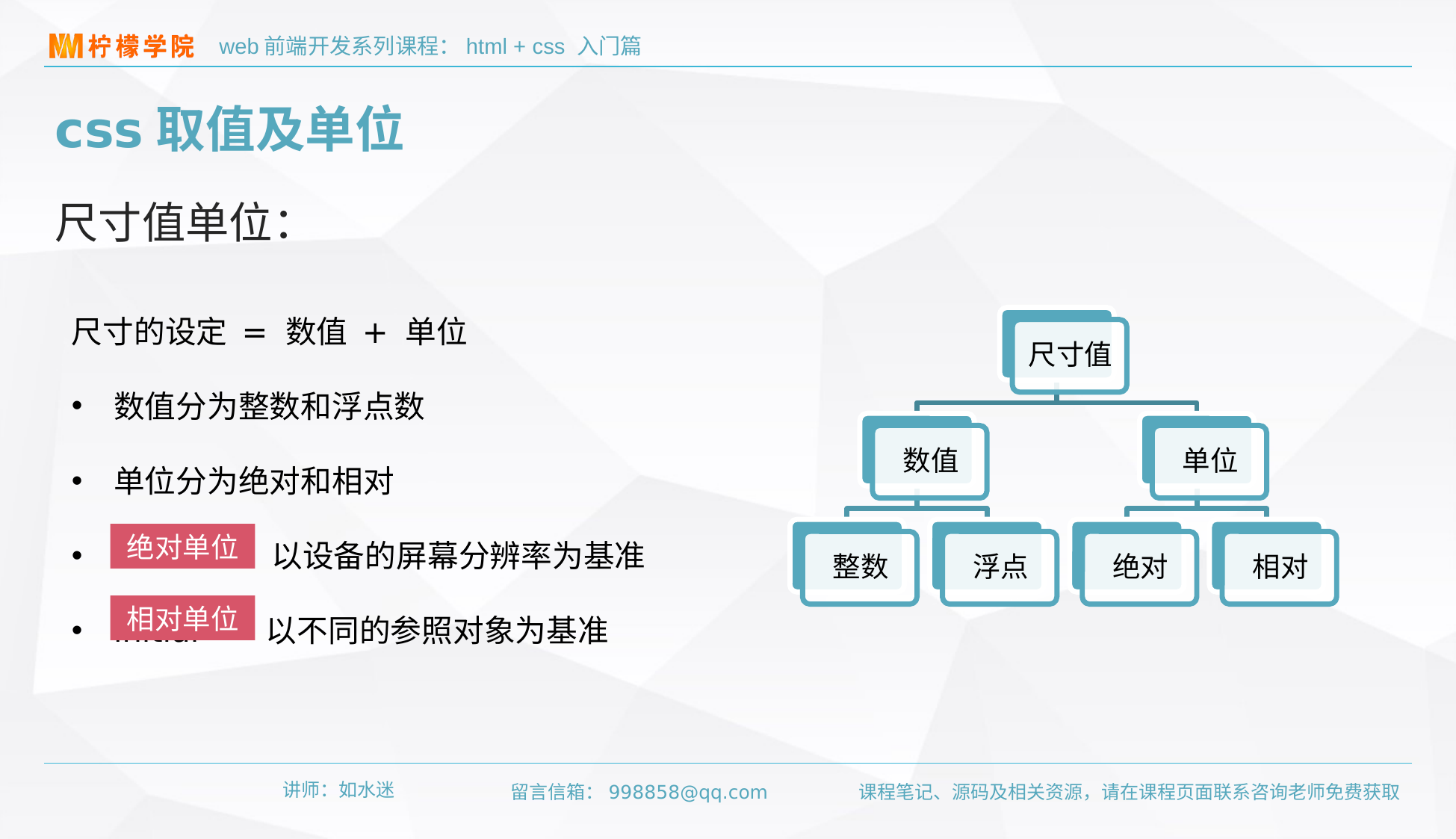

css取值及单位
尺寸值单位：
尺寸值
数值
整数
浮点
单位
绝对
相对
尺寸的设定 = 数值 + 单位
数值分为整数和浮点数
单位分为绝对和相对
inherit     以设备的屏幕分辨率为基准
initial      以不同的参照对象为基准
绝对单位
相对单位